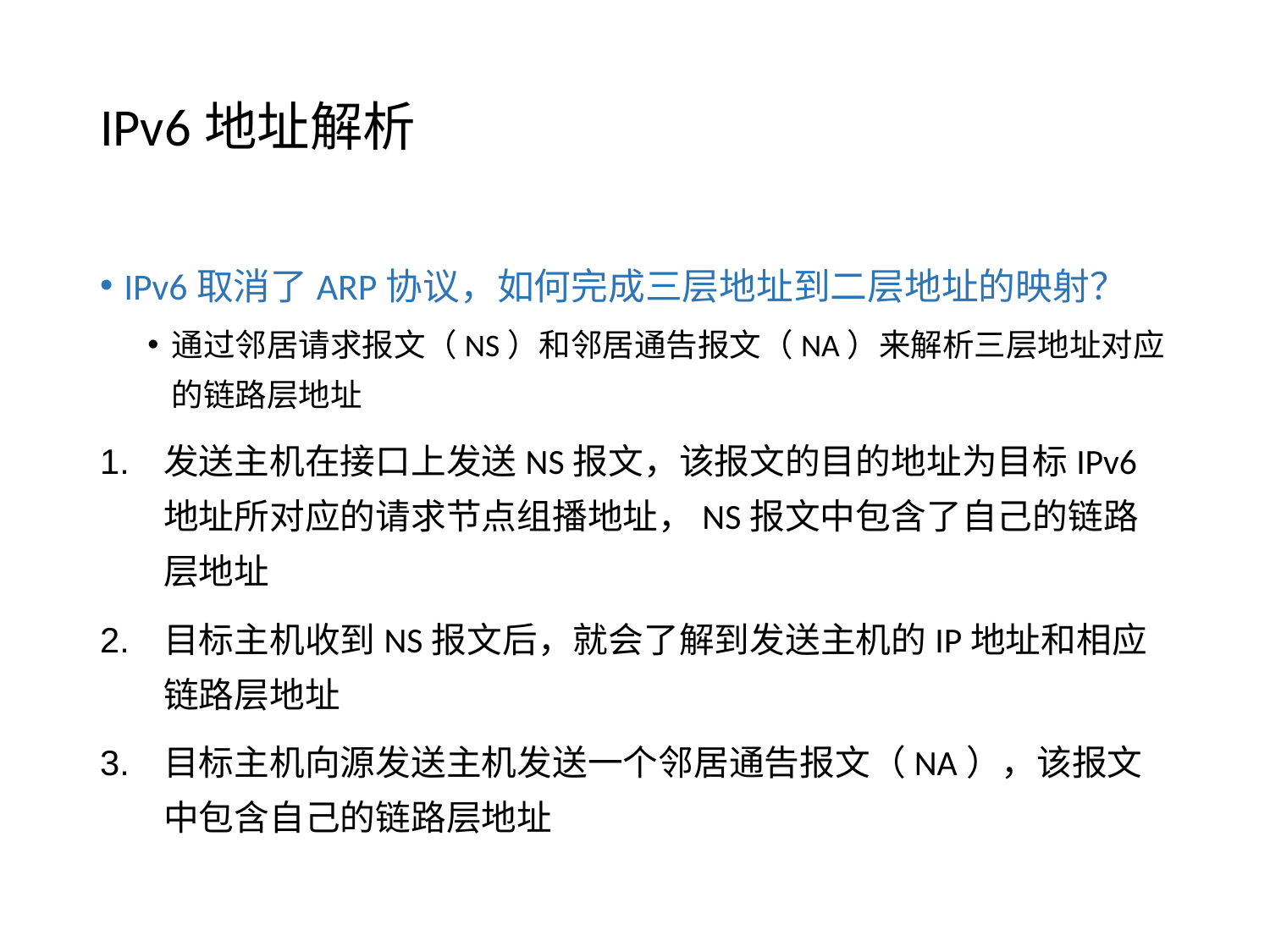

# IPv6地址解析
IPv6取消了ARP协议，如何完成三层地址到二层地址的映射？
通过邻居请求报文（NS）和邻居通告报文（NA）来解析三层地址对应的链路层地址
发送主机在接口上发送NS报文，该报文的目的地址为目标IPv6地址所对应的请求节点组播地址，NS报文中包含了自己的链路层地址
目标主机收到NS报文后，就会了解到发送主机的IP地址和相应链路层地址
目标主机向源发送主机发送一个邻居通告报文（NA），该报文中包含自己的链路层地址

45